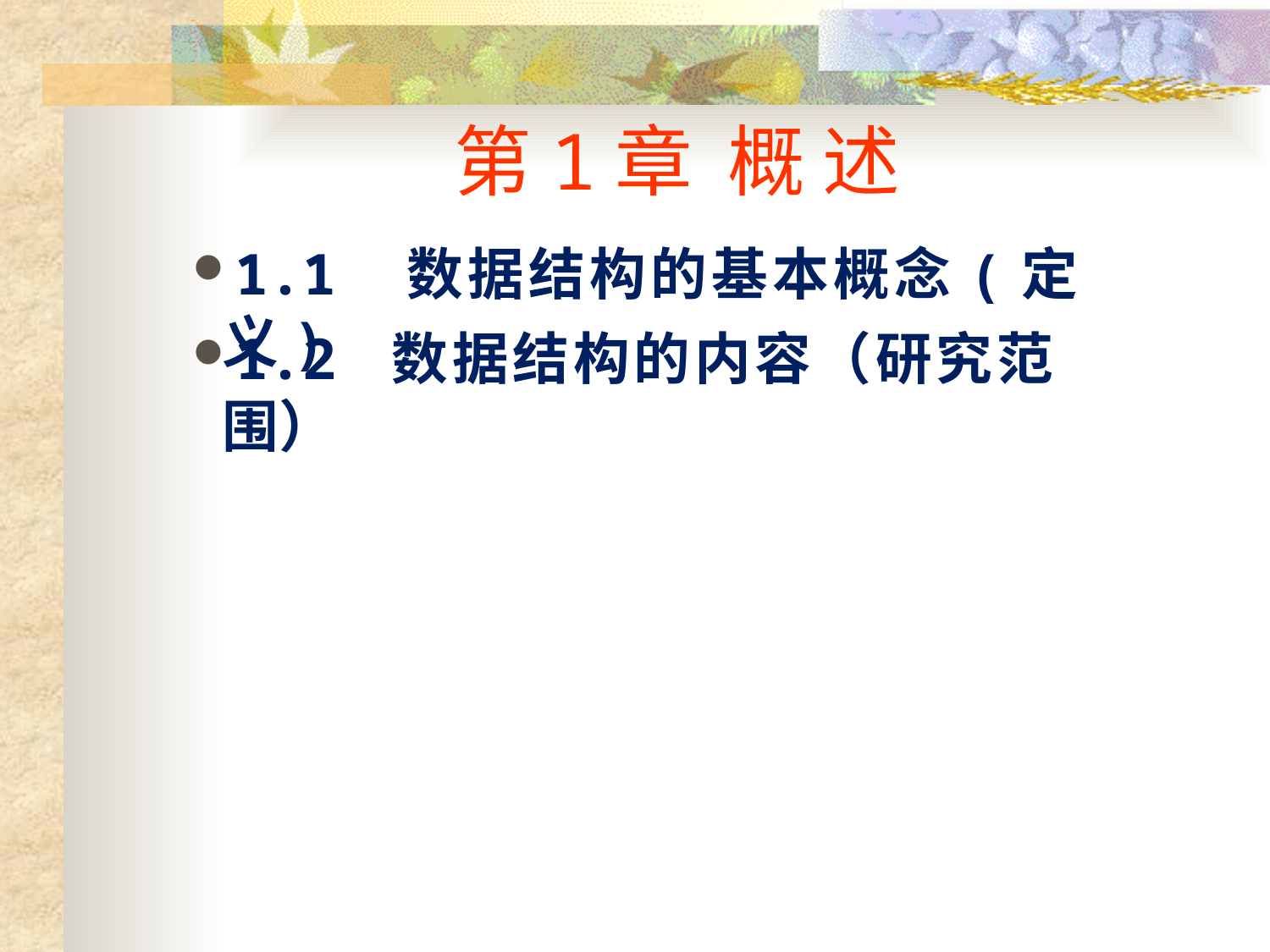

# 第1章  概 述
1.1  数据结构的基本概念(定义)
1.2 数据结构的内容（研究范围）